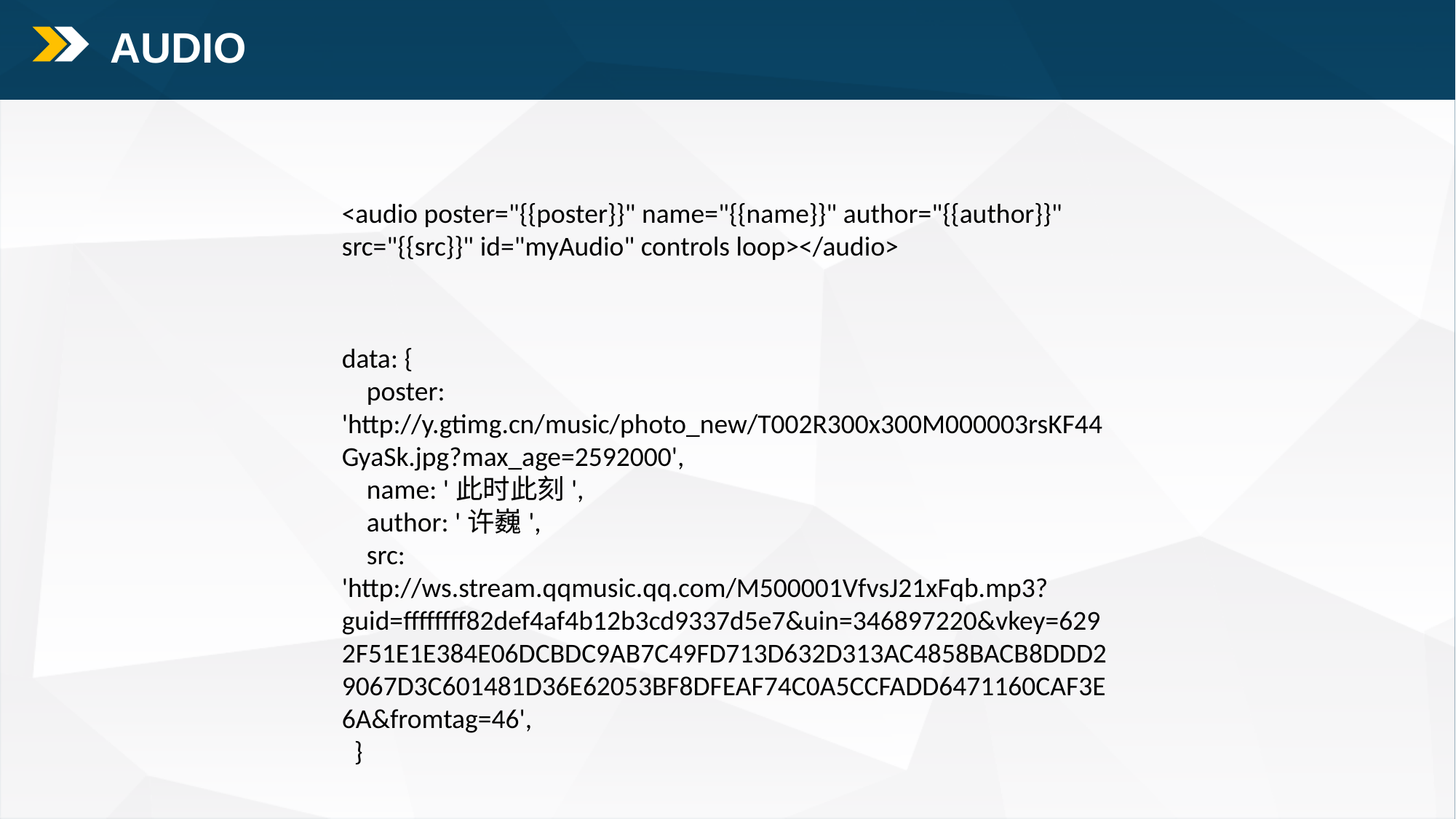

AUDIO

<audio poster="{{poster}}" name="{{name}}" author="{{author}}" src="{{src}}" id="myAudio" controls loop></audio>
data: {
    poster: 'http://y.gtimg.cn/music/photo_new/T002R300x300M000003rsKF44GyaSk.jpg?max_age=2592000',
    name: '此时此刻',
    author: '许巍',
    src: 'http://ws.stream.qqmusic.qq.com/M500001VfvsJ21xFqb.mp3?guid=ffffffff82def4af4b12b3cd9337d5e7&uin=346897220&vkey=6292F51E1E384E06DCBDC9AB7C49FD713D632D313AC4858BACB8DDD29067D3C601481D36E62053BF8DFEAF74C0A5CCFADD6471160CAF3E6A&fromtag=46',
  }